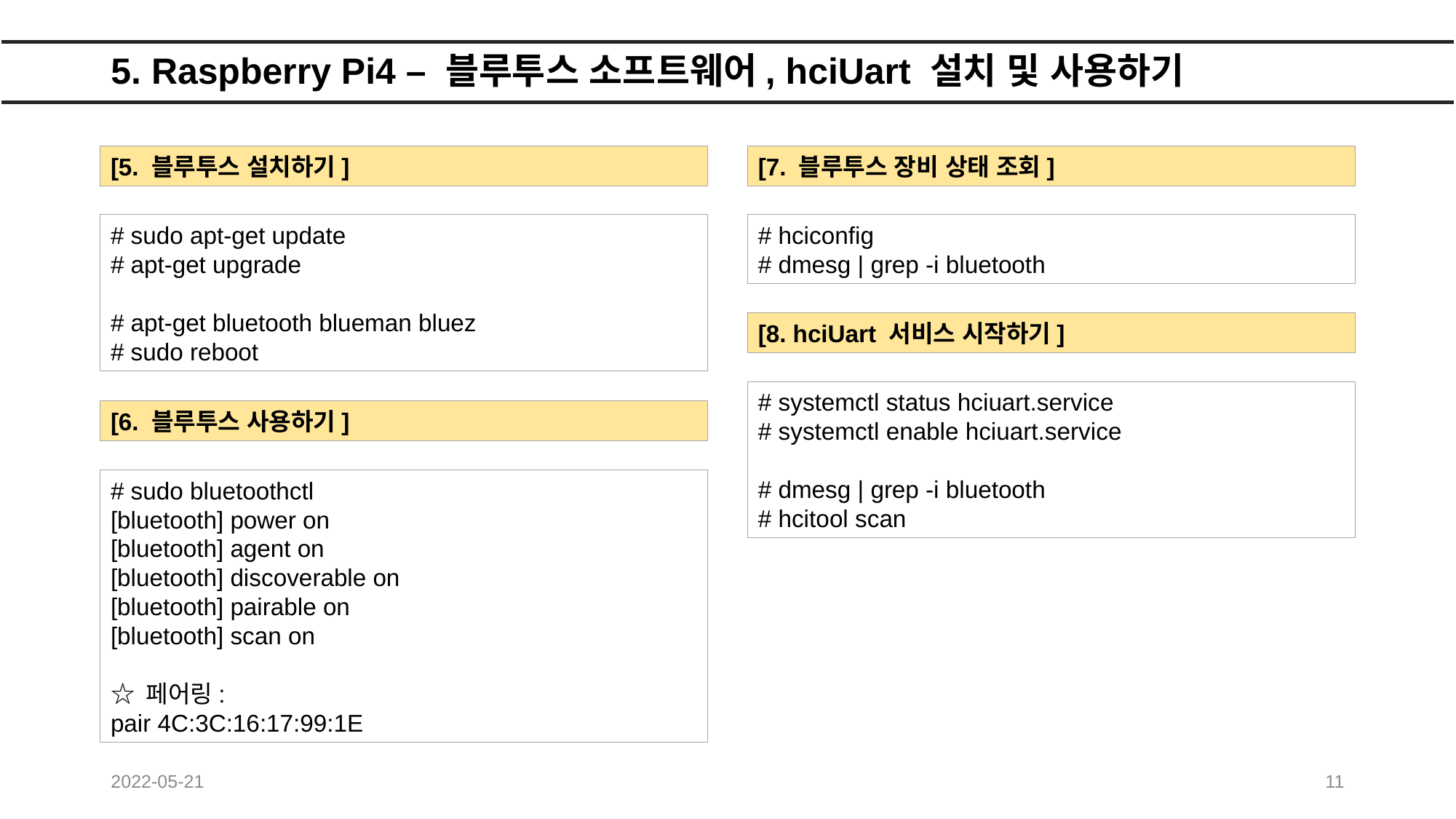

# 5. Raspberry Pi4 – 블루투스 소프트웨어, hciUart 설치 및 사용하기
[5. 블루투스 설치하기]
[7. 블루투스 장비 상태 조회]
# sudo apt-get update
# apt-get upgrade

# apt-get bluetooth blueman bluez
# sudo reboot
# hciconfig
# dmesg | grep -i bluetooth
[8. hciUart 서비스 시작하기]
# systemctl status hciuart.service
# systemctl enable hciuart.service

# dmesg | grep -i bluetooth
# hcitool scan
[6. 블루투스 사용하기]
# sudo bluetoothctl
[bluetooth] power on
[bluetooth] agent on
[bluetooth] discoverable on
[bluetooth] pairable on
[bluetooth] scan on

☆ 페어링:
pair 4C:3C:16:17:99:1E
2022-05-21
11